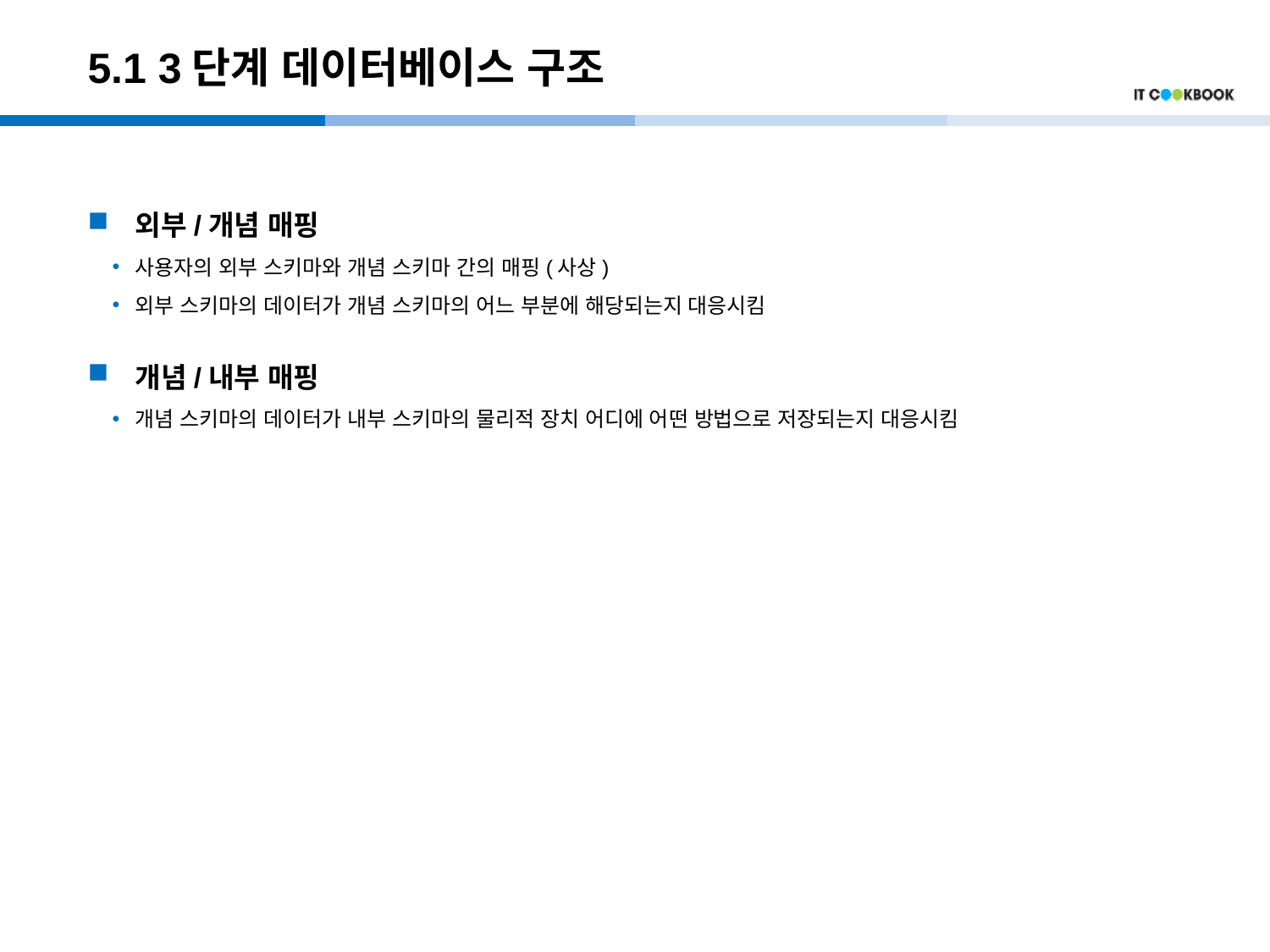

# 5.1 3단계 데이터베이스 구조

외부/개념 매핑
사용자의 외부 스키마와 개념 스키마 간의 매핑(사상)
외부 스키마의 데이터가 개념 스키마의 어느 부분에 해당되는지 대응시킴

개념/내부 매핑
개념 스키마의 데이터가 내부 스키마의 물리적 장치 어디에 어떤 방법으로 저장되는지 대응시킴